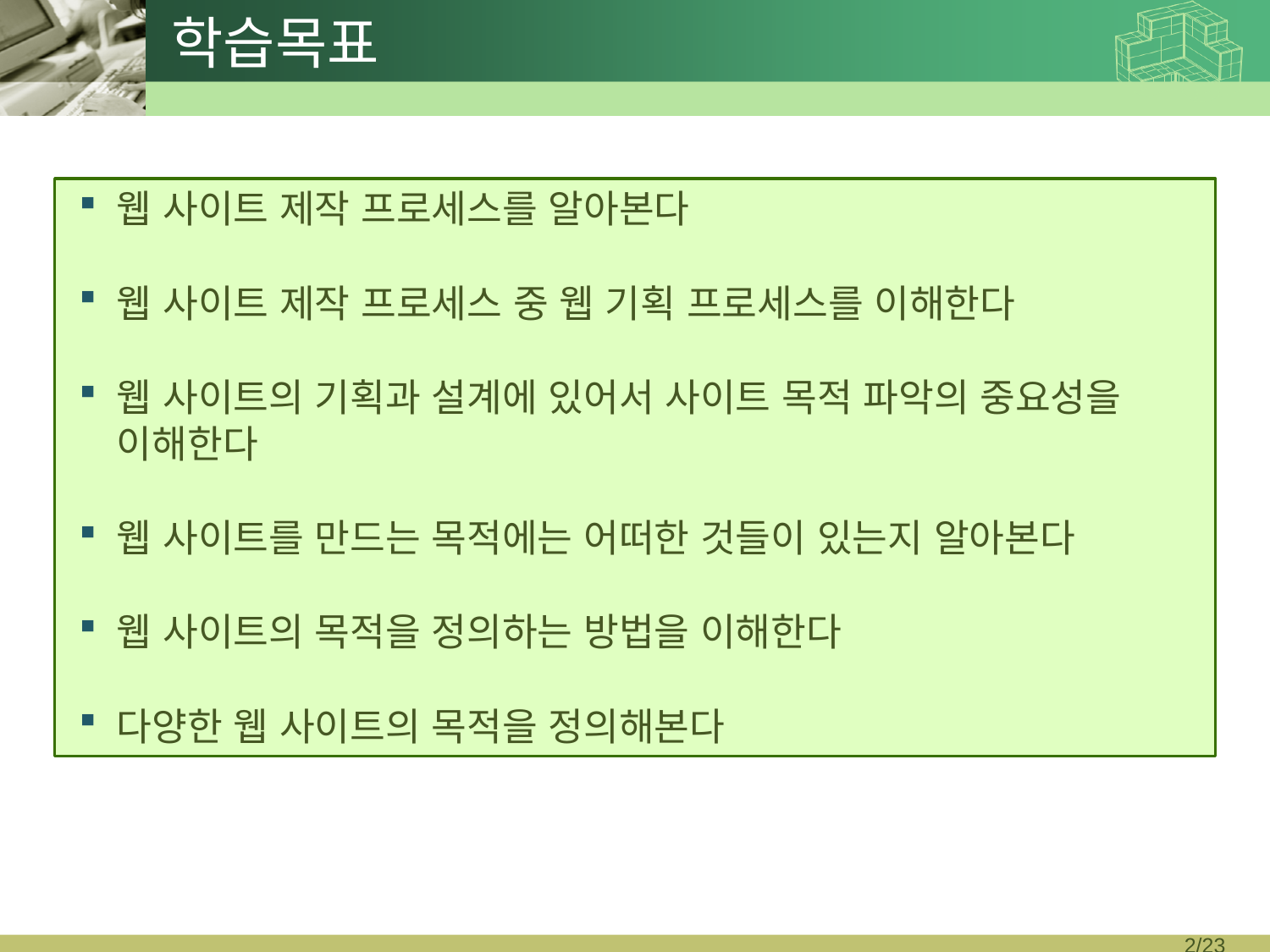

학습목표
웹 사이트 제작 프로세스를 알아본다
웹 사이트 제작 프로세스 중 웹 기획 프로세스를 이해한다
웹 사이트의 기획과 설계에 있어서 사이트 목적 파악의 중요성을 이해한다
웹 사이트를 만드는 목적에는 어떠한 것들이 있는지 알아본다
웹 사이트의 목적을 정의하는 방법을 이해한다
다양한 웹 사이트의 목적을 정의해본다